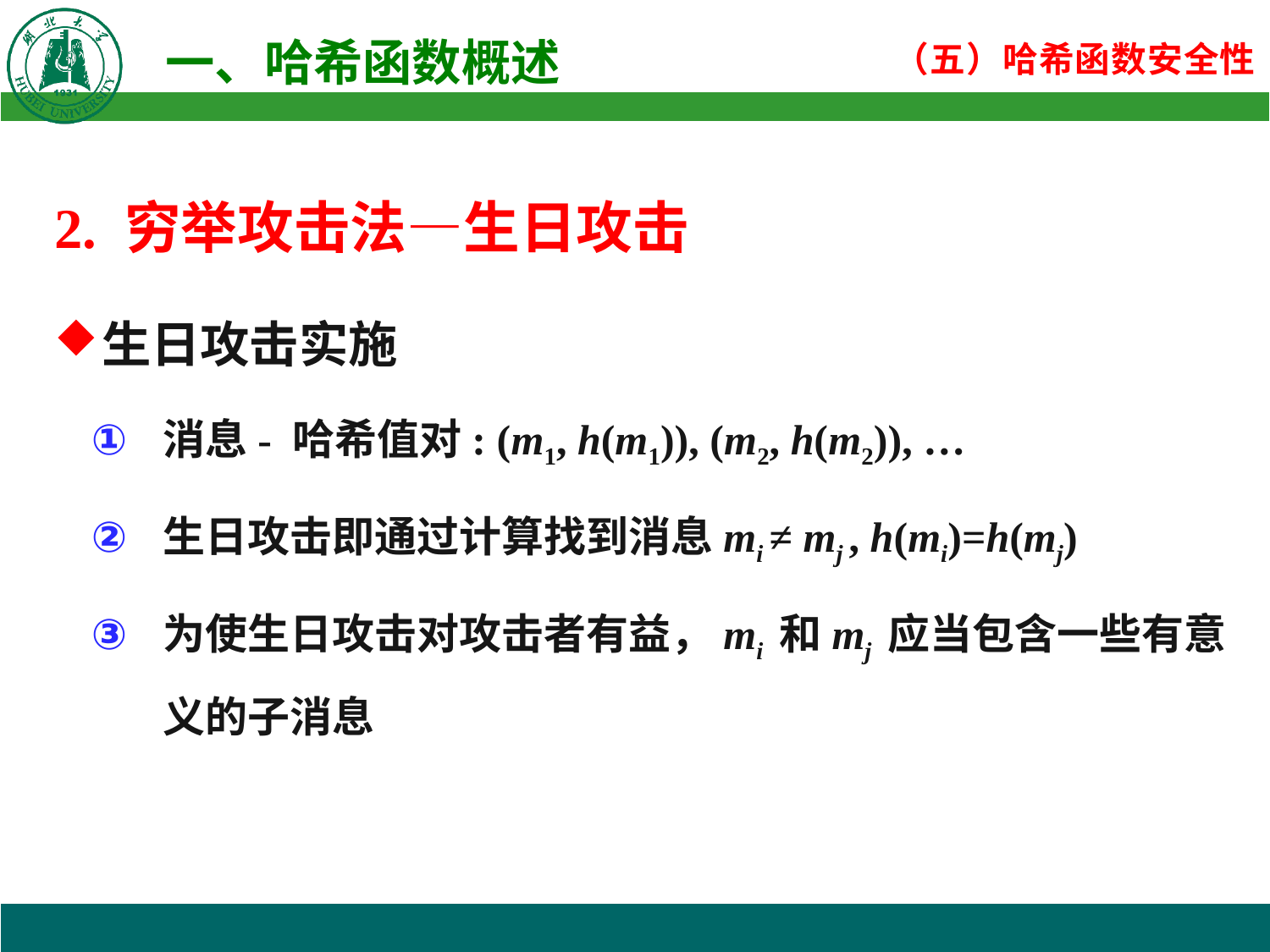

2. 穷举攻击法—生日攻击
生日攻击实施
消息- 哈希值对: (m1, h(m1)), (m2, h(m2)), …
生日攻击即通过计算找到消息mi ≠ mj , h(mi)=h(mj)
为使生日攻击对攻击者有益，mi 和mj 应当包含一些有意义的子消息